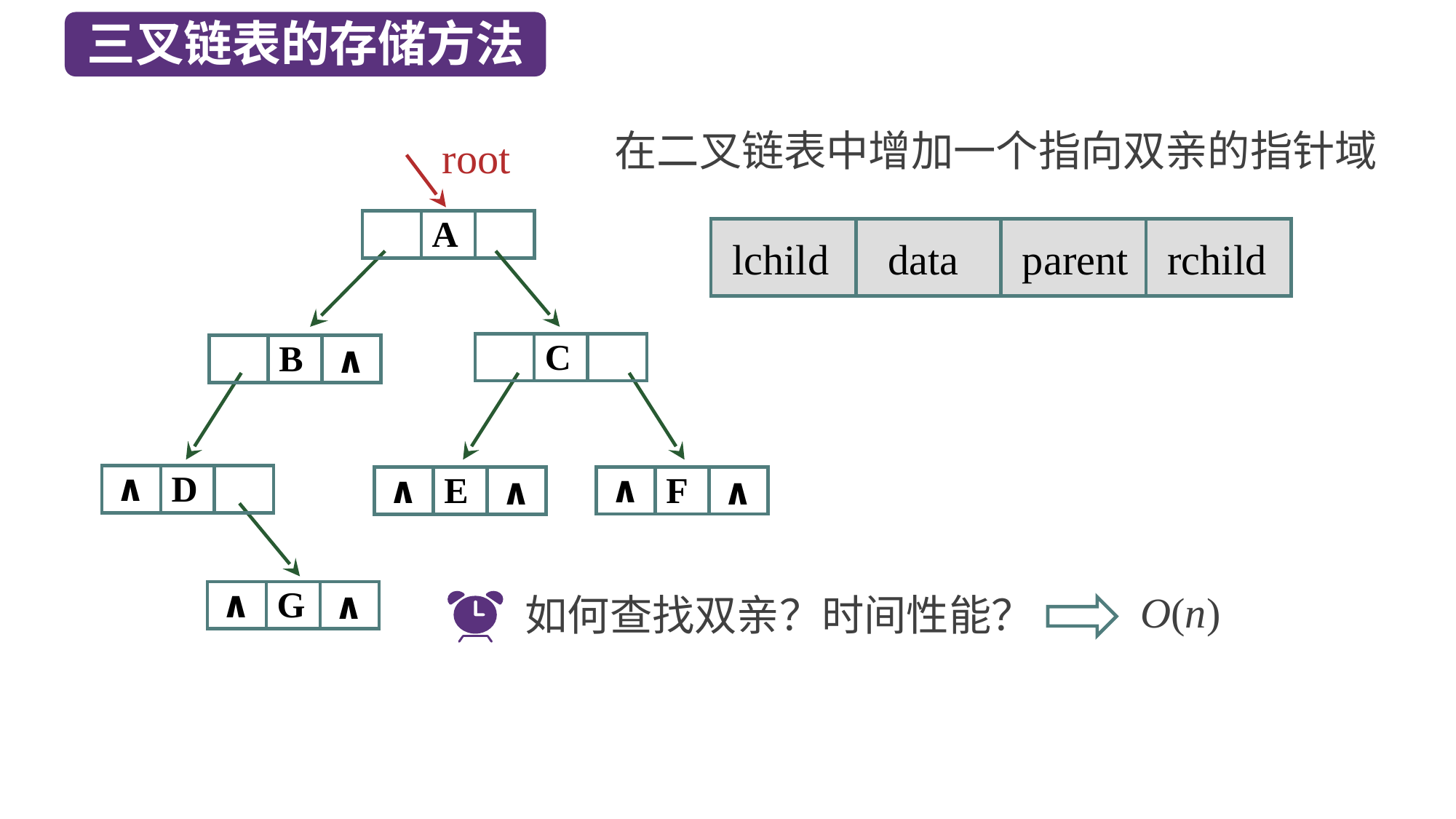

三叉链表的存储方法

在二叉链表中增加一个指向双亲的指针域
 lchild
  data
 parent
 rchild
root

A

B

C
∧

D

E

F
∧
∧
∧
∧
∧

G
O(n)

∧
∧
如何查找双亲？时间性能？